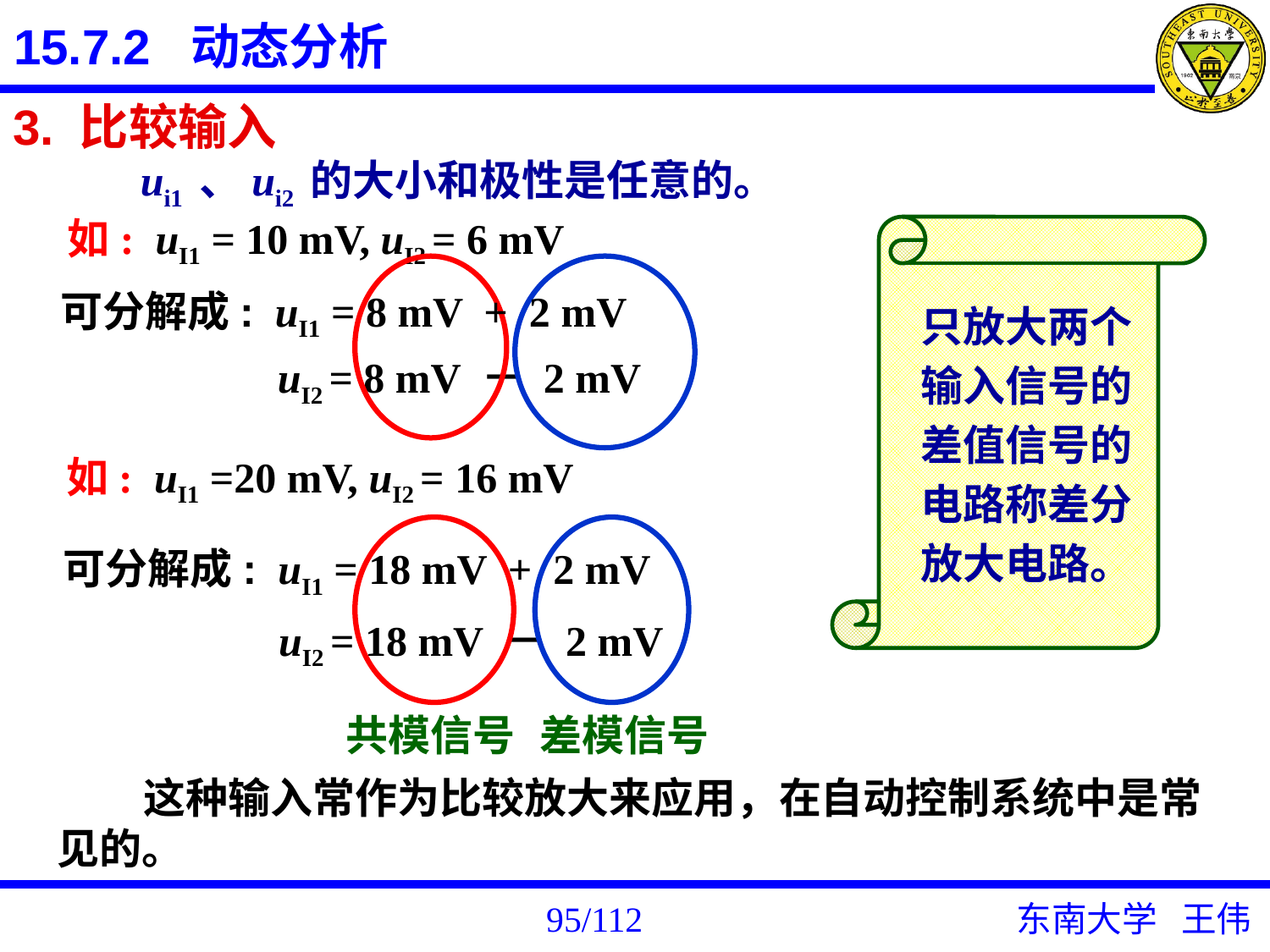

15.7.2  动态分析
3. 比较输入
 ui1 、ui2 的大小和极性是任意的。
如:  uI1 = 10 mV, uI2 = 6 mV
  只放大两个
  输入信号的
  差值信号的
  电路称差分
  放大电路。

可分解成:  uI1 = 8 mV  +  2 mV
uI2 = 8 mV － 2 mV

如:  uI1 =20 mV, uI2 = 16 mV

可分解成:  uI1 = 18 mV  +  2 mV
uI2 = 18 mV － 2 mV
共模信号
差模信号
        这种输入常作为比较放大来应用，在自动控制系统中是常见的。